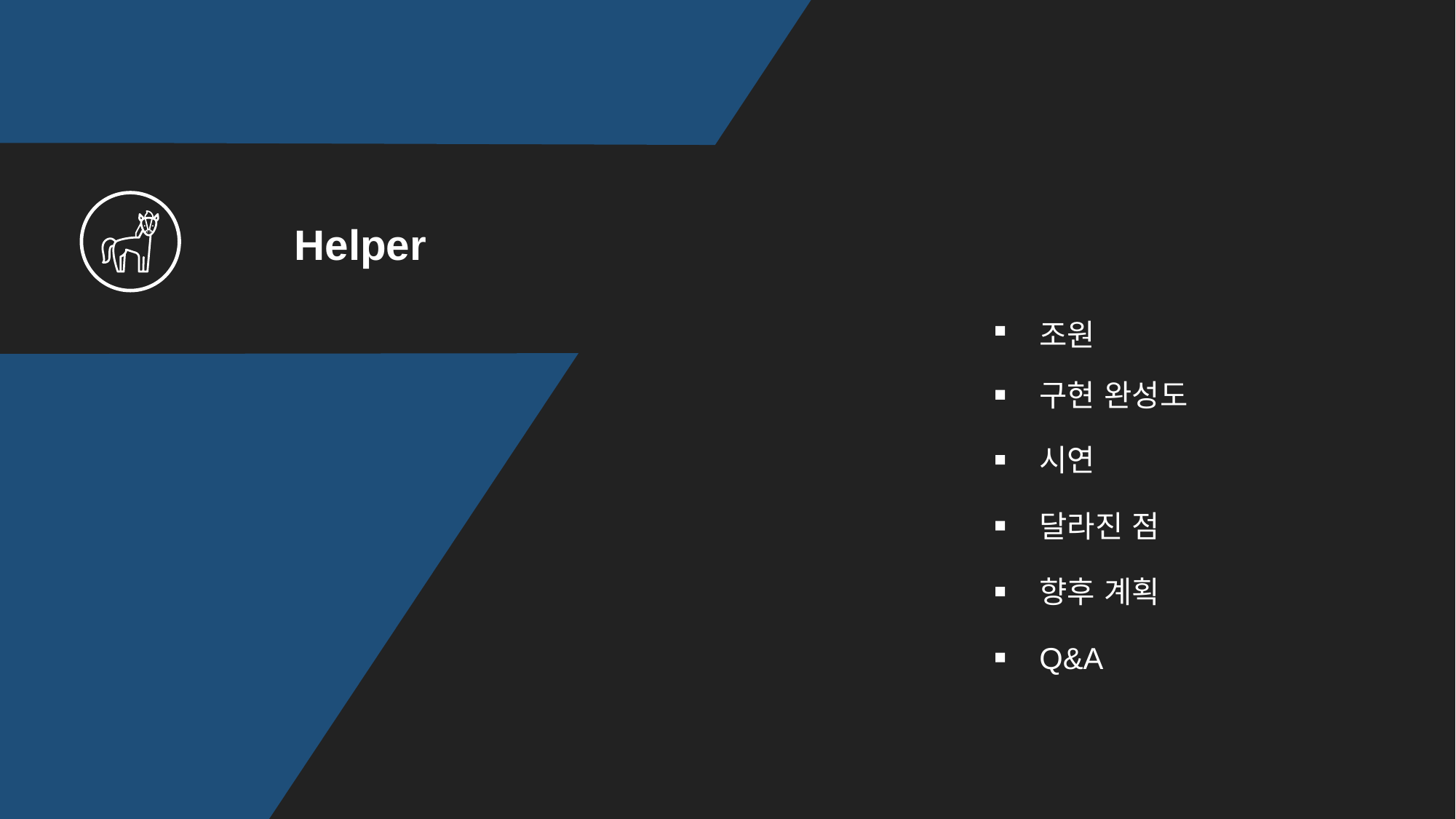

Helper

조원

구현 완성도

시연

달라진 점

향후 계획

Q&A